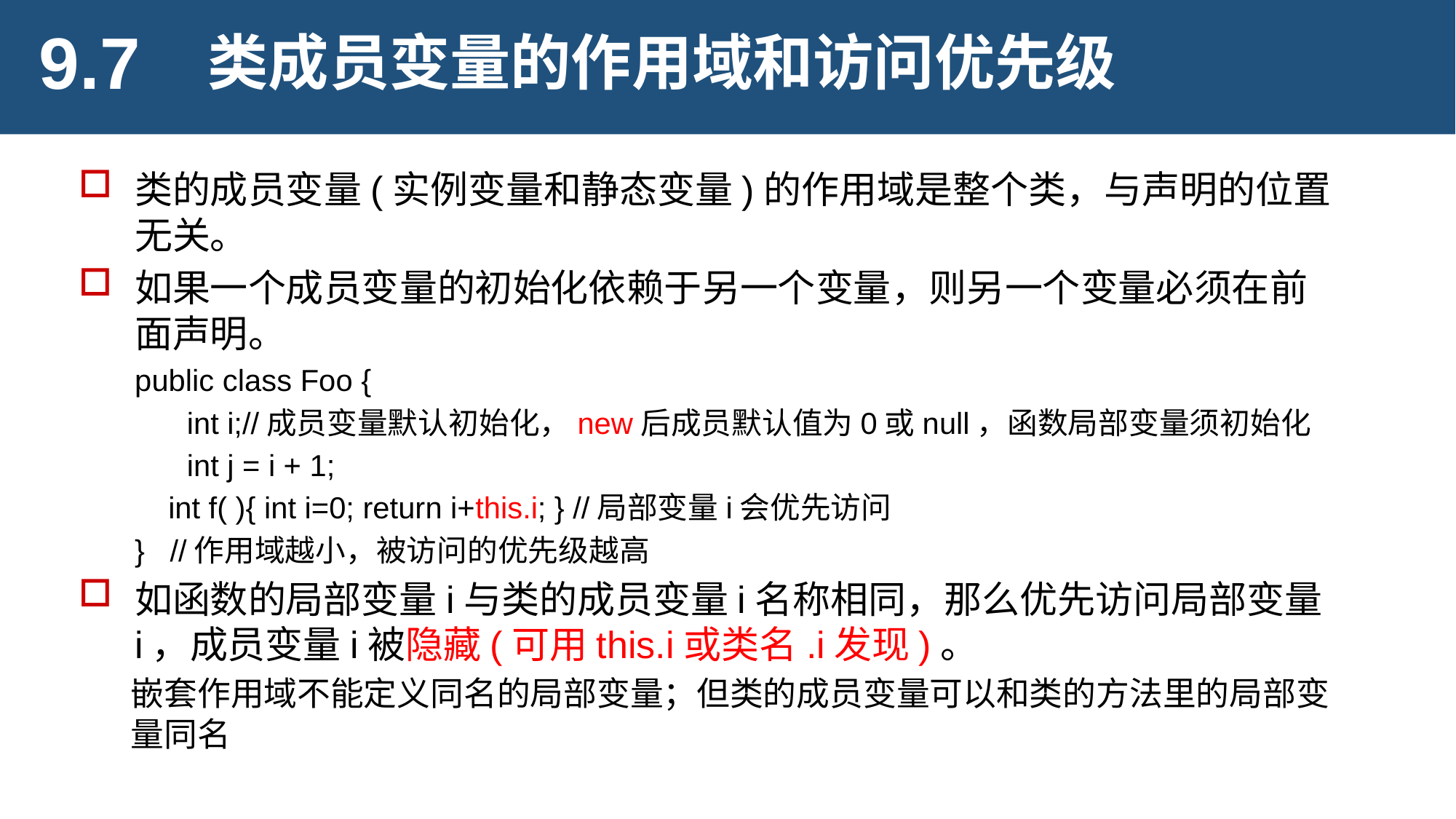

9.7
类成员变量的作用域和访问优先级
类的成员变量(实例变量和静态变量)的作用域是整个类，与声明的位置无关。
如果一个成员变量的初始化依赖于另一个变量，则另一个变量必须在前面声明。
public class Foo {
	int i;//成员变量默认初始化，new后成员默认值为0或null，函数局部变量须初始化
	int j = i + 1;
    int f( ){ int i=0; return i+this.i; } //局部变量i会优先访问
}   //作用域越小，被访问的优先级越高
如函数的局部变量i与类的成员变量i名称相同，那么优先访问局部变量i，成员变量i被隐藏(可用this.i或类名.i发现)。
嵌套作用域不能定义同名的局部变量；但类的成员变量可以和类的方法里的局部变量同名